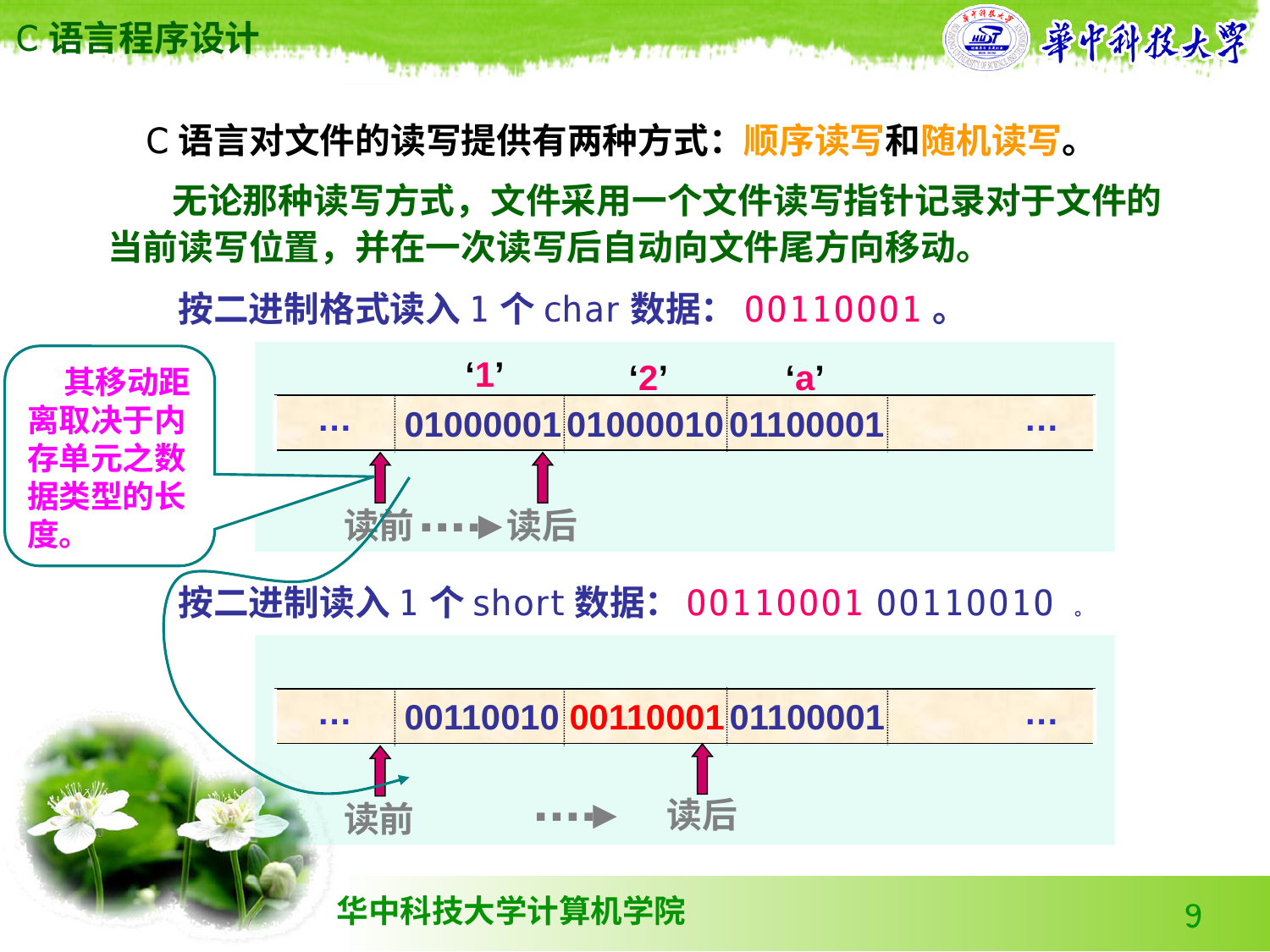

C语言对文件的读写提供有两种方式：顺序读写和随机读写。
       无论那种读写方式，文件采用一个文件读写指针记录对于文件的当前读写位置，并在一次读写后自动向文件尾方向移动。
    按二进制格式读入1个char数据：00110001。

‘1’
‘2’
‘a’

            01000001 01000010 01100001

…
…

读前
读后

    其移动距离取决于内存单元之数据类型的长度。

    按二进制读入1个short数据： 00110001 00110010 。

            00110010 00110001 01100001

…
…

读后
读前

9